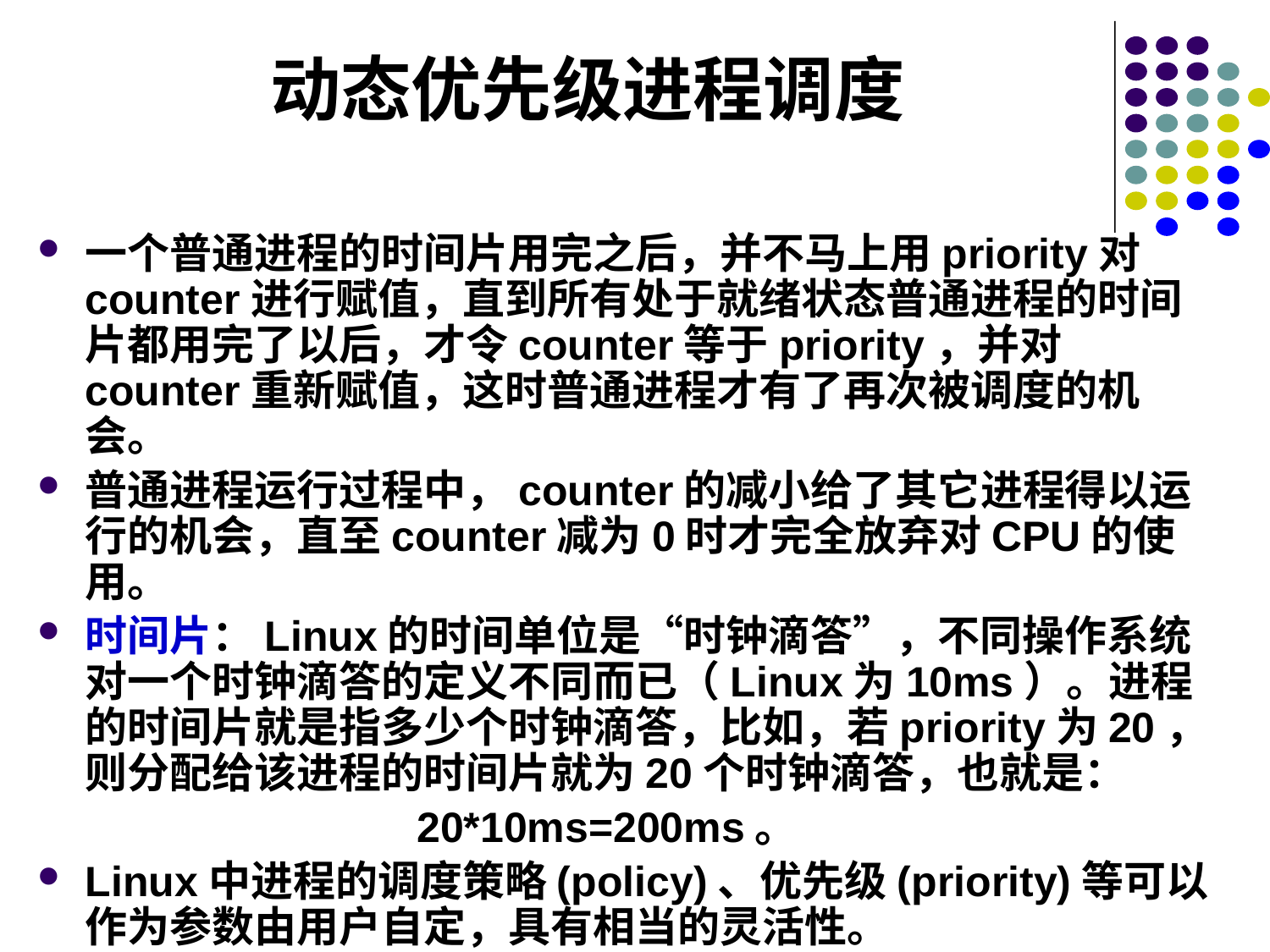

# 动态优先级进程调度
一个普通进程的时间片用完之后，并不马上用priority对counter进行赋值，直到所有处于就绪状态普通进程的时间片都用完了以后，才令counter等于priority，并对counter重新赋值，这时普通进程才有了再次被调度的机会。
普通进程运行过程中，counter的减小给了其它进程得以运行的机会，直至counter减为0时才完全放弃对CPU的使用。
时间片：Linux的时间单位是“时钟滴答”，不同操作系统对一个时钟滴答的定义不同而已（Linux为10ms）。进程的时间片就是指多少个时钟滴答，比如，若priority为20，则分配给该进程的时间片就为20个时钟滴答，也就是：
                                20*10ms=200ms。
Linux中进程的调度策略(policy)、优先级(priority)等可以作为参数由用户自定，具有相当的灵活性。